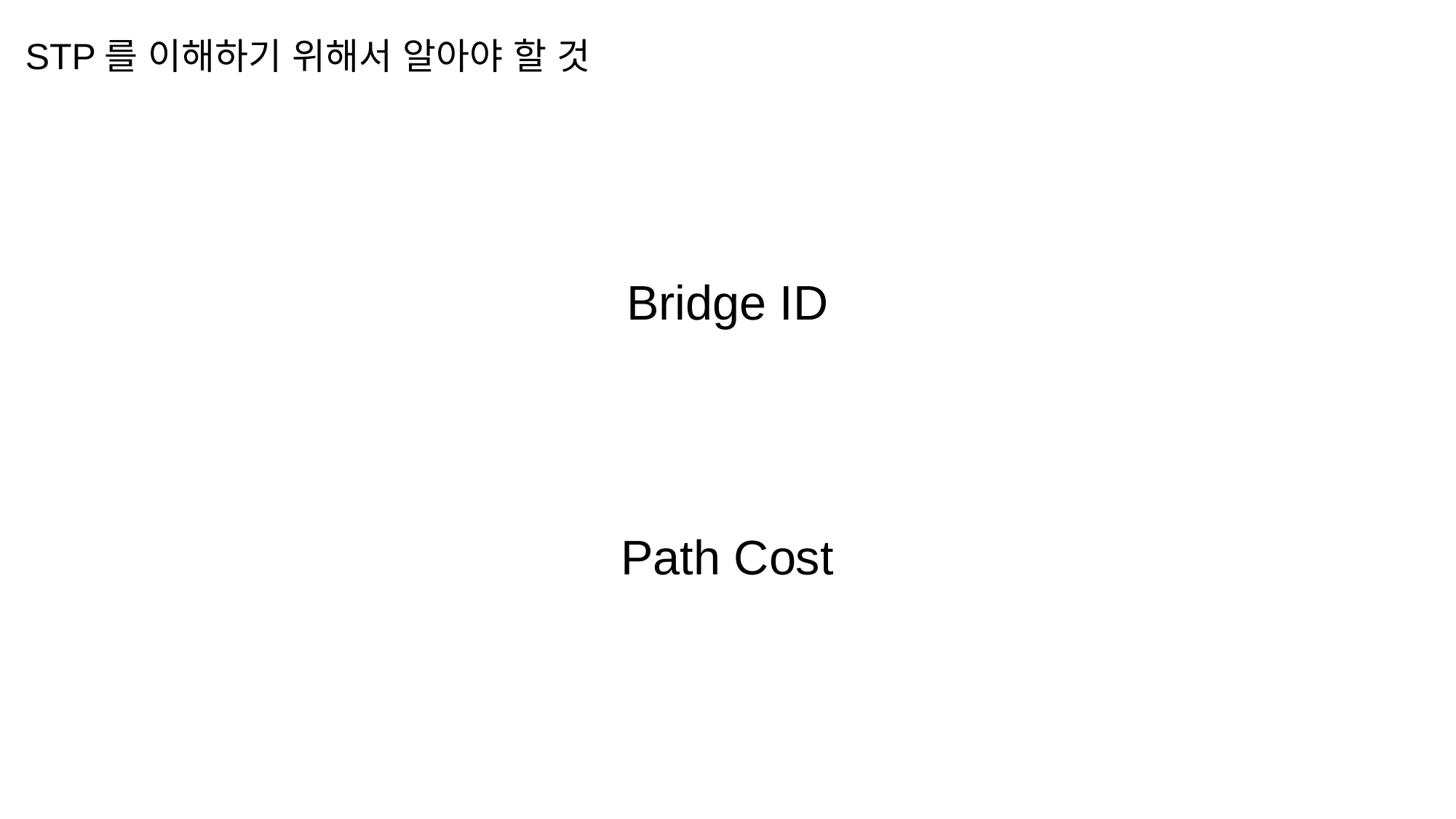

STP를 이해하기 위해서 알아야 할 것
Bridge ID

Path Cost